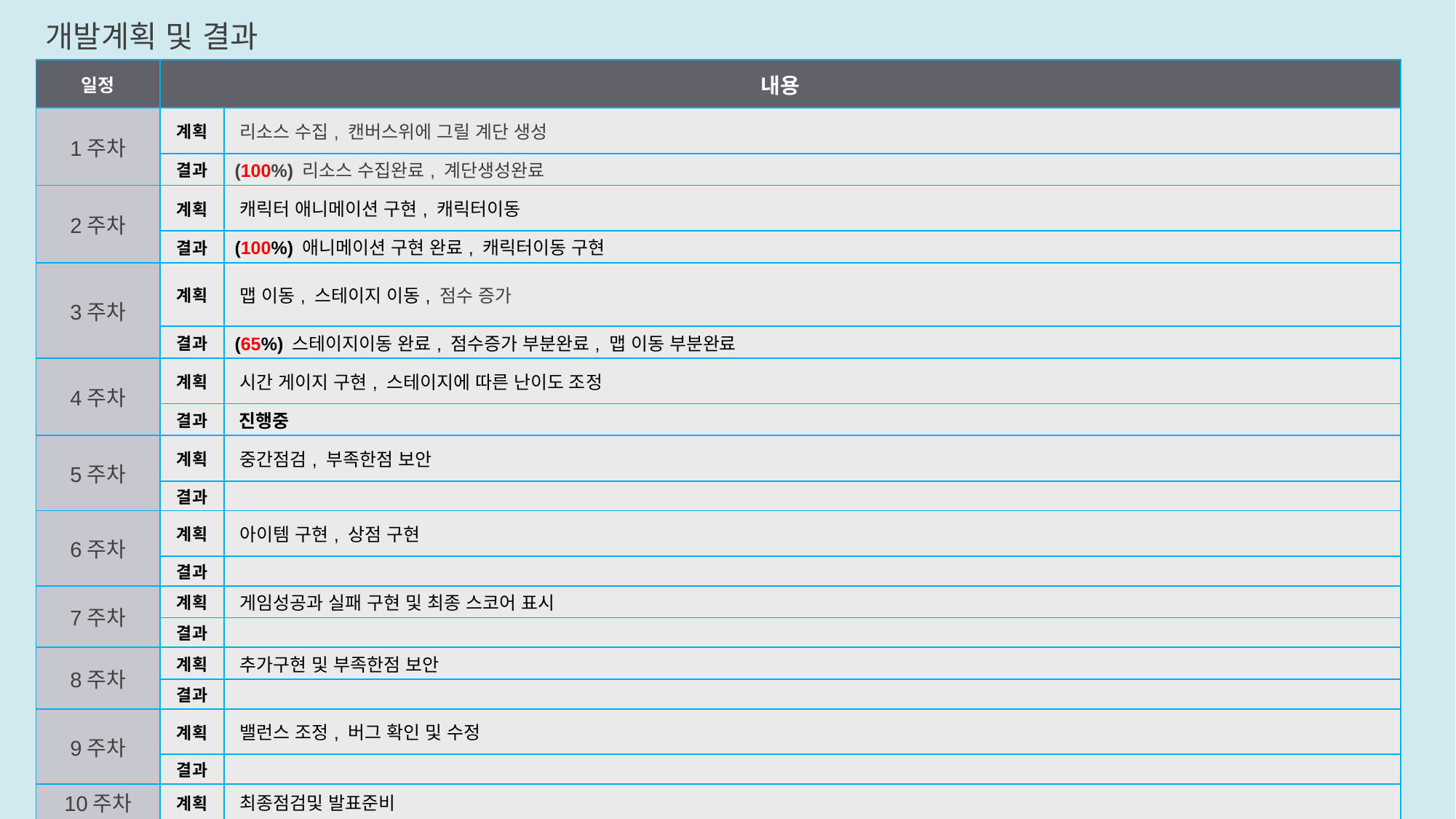

개발계획 및 결과
| 일정 | 내용 |  |
| --- | --- | --- |
| 1주차 | 계획 | 리소스 수집, 캔버스위에 그릴 계단 생성 |
|  | 결과 | (100%) 리소스 수집완료, 계단생성완료 |
| 2주차 | 계획 | 캐릭터 애니메이션 구현, 캐릭터이동 |
|  | 결과 | (100%) 애니메이션 구현 완료, 캐릭터이동 구현 |
| 3주차 | 계획 | 맵 이동, 스테이지 이동, 점수 증가 |
|  | 결과 | (65%) 스테이지이동 완료, 점수증가 부분완료, 맵 이동 부분완료 |
| 4주차 | 계획 | 시간 게이지 구현, 스테이지에 따른 난이도 조정 |
|  | 결과 | 진행중 |
| 5주차 | 계획 | 중간점검, 부족한점 보안 |
|  | 결과 |  |
| 6주차 | 계획 | 아이템 구현, 상점 구현 |
|  | 결과 |  |
| 7주차 | 계획 | 게임성공과 실패 구현 및 최종 스코어 표시 |
|  | 결과 |  |
| 8주차 | 계획 | 추가구현 및 부족한점 보안 |
|  | 결과 |  |
| 9주차 | 계획 | 밸런스 조정, 버그 확인 및 수정 |
|  | 결과 |  |
| 10주차 | 계획 | 최종점검및 발표준비 |
| 11주차 | 결과 |  |